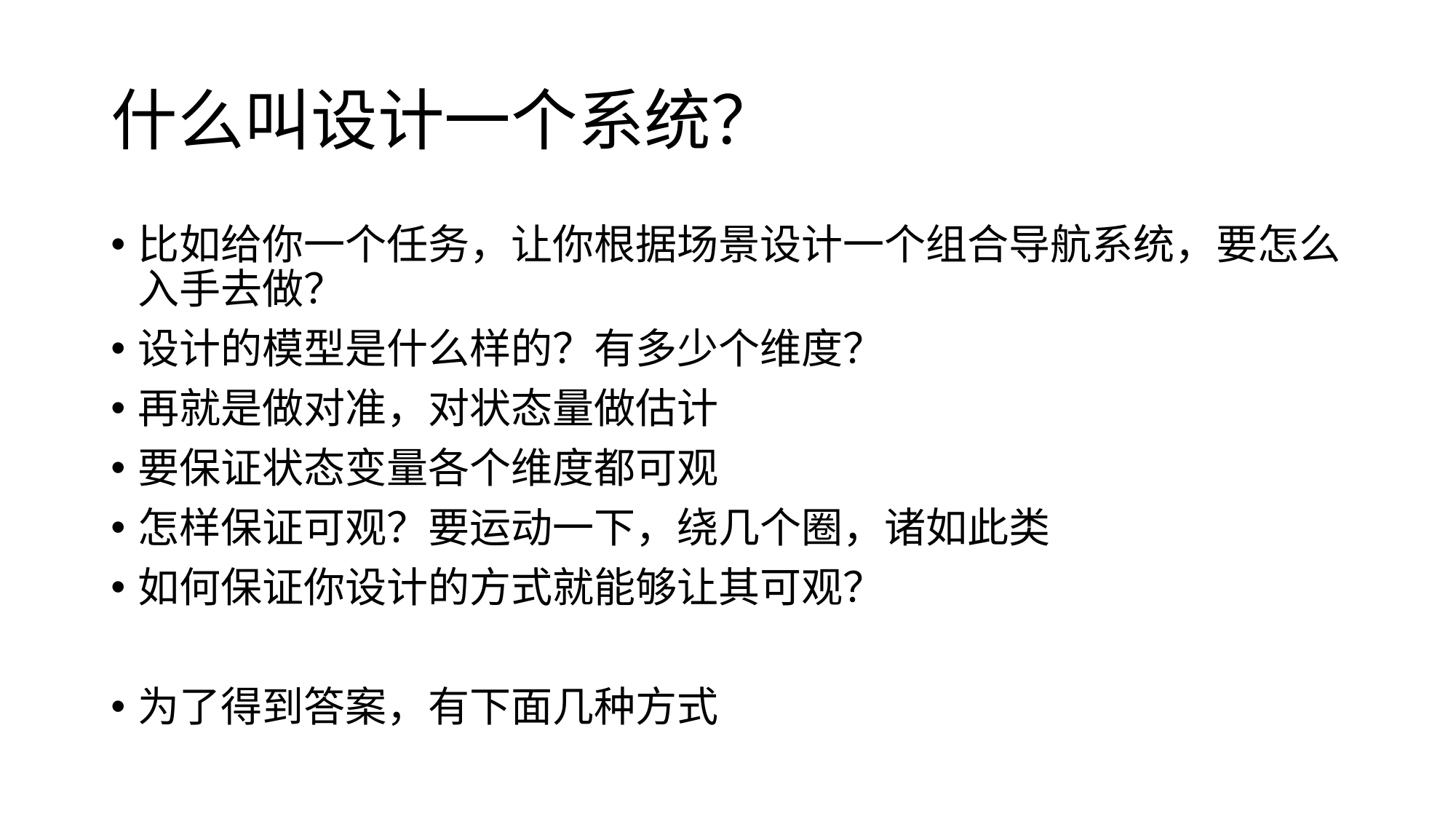

# 什么叫设计一个系统？
比如给你一个任务，让你根据场景设计一个组合导航系统，要怎么入手去做？
设计的模型是什么样的？有多少个维度？
再就是做对准，对状态量做估计
要保证状态变量各个维度都可观
怎样保证可观？要运动一下，绕几个圈，诸如此类
如何保证你设计的方式就能够让其可观？

为了得到答案，有下面几种方式